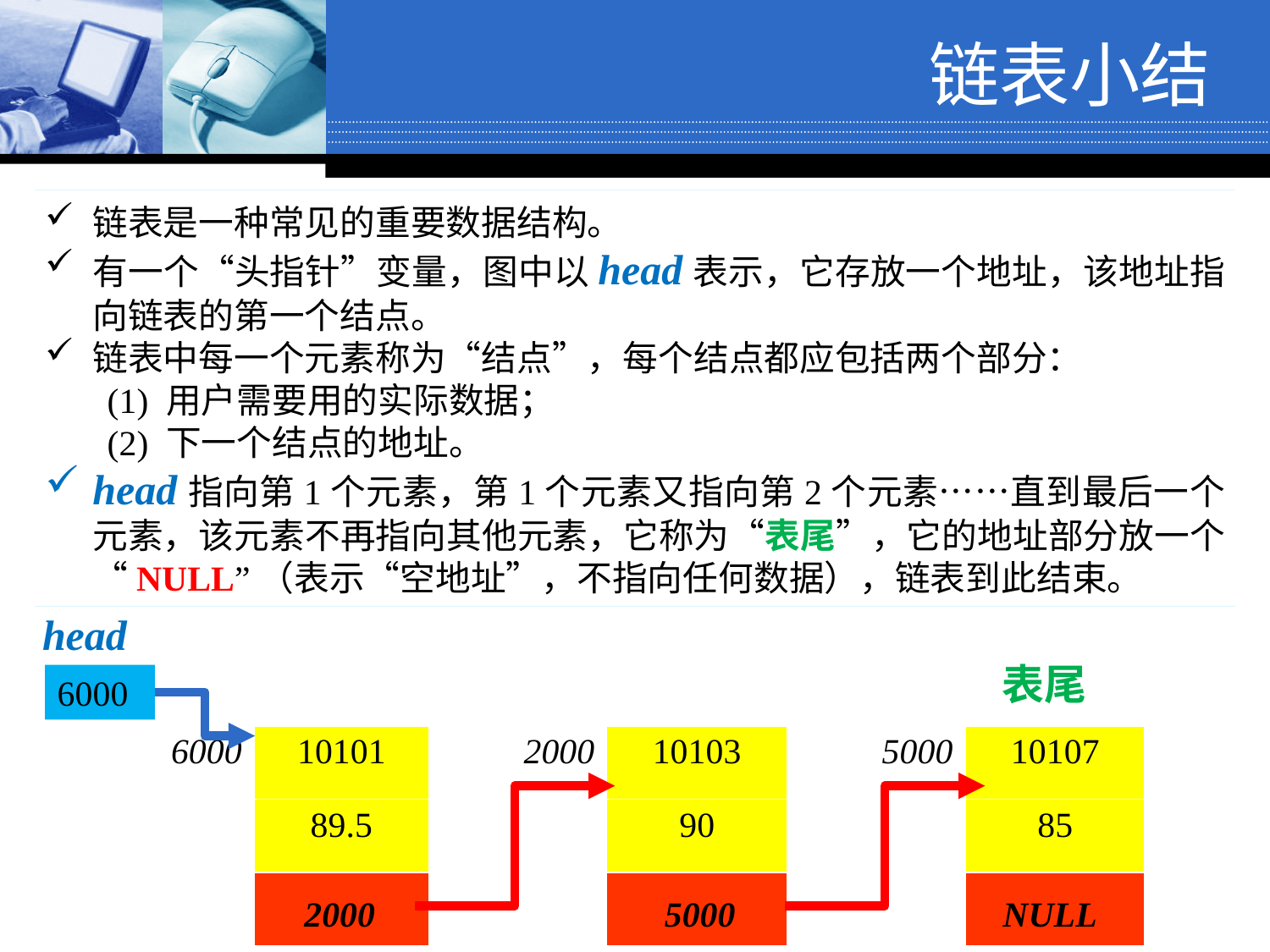

# 链表小结
链表是一种常见的重要数据结构。
有一个“头指针”变量，图中以head表示，它存放一个地址，该地址指向链表的第一个结点。
链表中每一个元素称为“结点”，每个结点都应包括两个部分：
       (1) 用户需要用的实际数据；
       (2) 下一个结点的地址。
head指向第1个元素，第1个元素又指向第2个元素……直到最后一个元素，该元素不再指向其他元素，它称为“表尾”，它的地址部分放一个“NULL”（表示“空地址”，不指向任何数据），链表到此结束。
head
表尾
6000
| 6000 | 10101 | 2000 | 10103 | 5000 | 10107 |
| --- | --- | --- | --- | --- | --- |
|  | 89.5 |  | 90 |  | 85 |
|  |  |  |  |  |  |
2000
5000
NULL